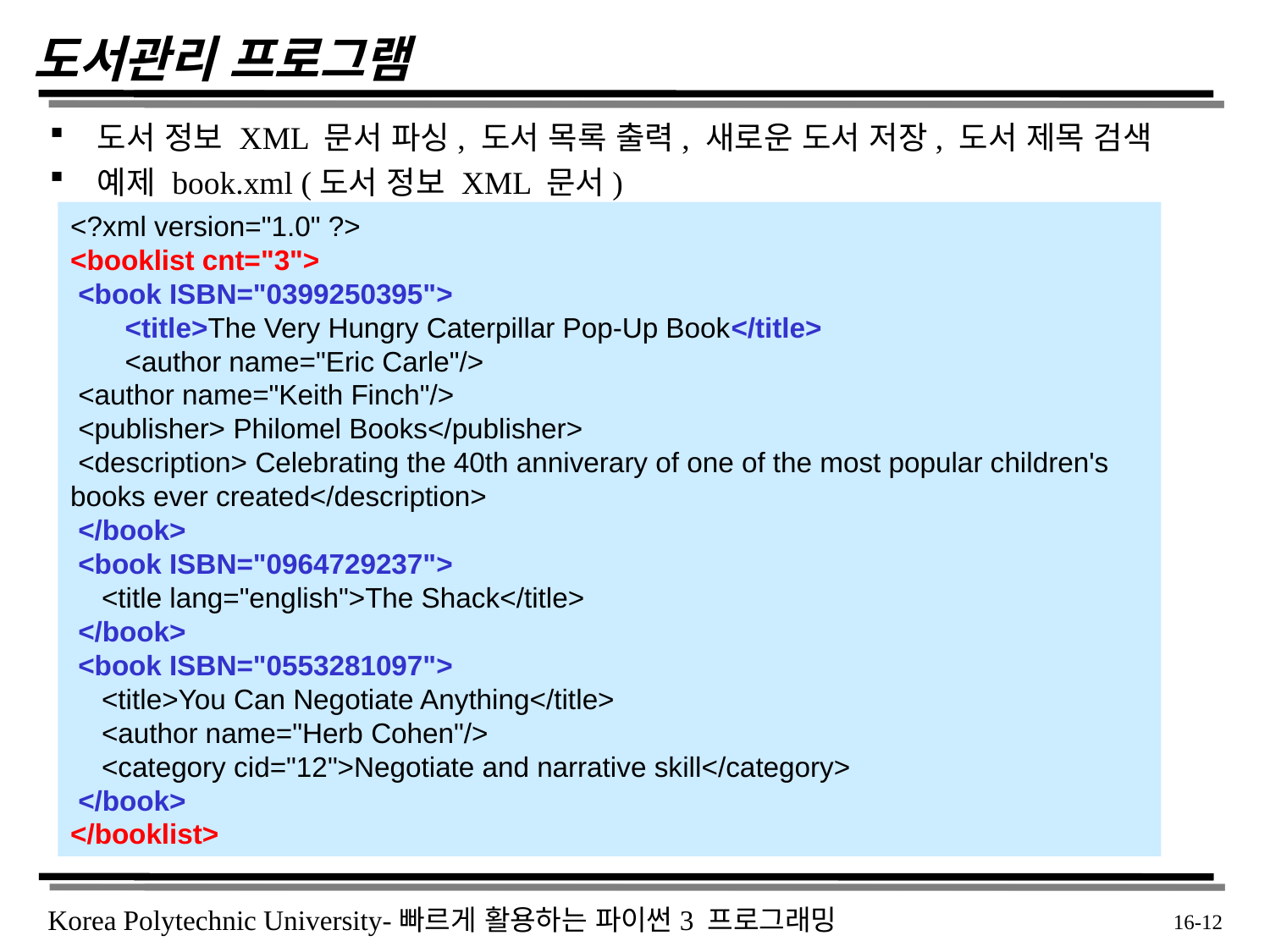

# 도서관리 프로그램
도서 정보 XML 문서 파싱, 도서 목록 출력, 새로운 도서 저장, 도서 제목 검색
예제 book.xml (도서 정보 XML 문서)

<?xml version="1.0" ?>
<booklist cnt="3">
 <book ISBN="0399250395">
       <title>The Very Hungry Caterpillar Pop-Up Book</title>
       <author name="Eric Carle"/>
 <author name="Keith Finch"/>
 <publisher> Philomel Books</publisher>
 <description> Celebrating the 40th anniverary of one of the most popular children's books ever created</description>
 </book>
 <book ISBN="0964729237">
    <title lang="english">The Shack</title>
 </book>
 <book ISBN="0553281097">
    <title>You Can Negotiate Anything</title>
    <author name="Herb Cohen"/>
    <category cid="12">Negotiate and narrative skill</category>
 </book>
</booklist>
 16-12